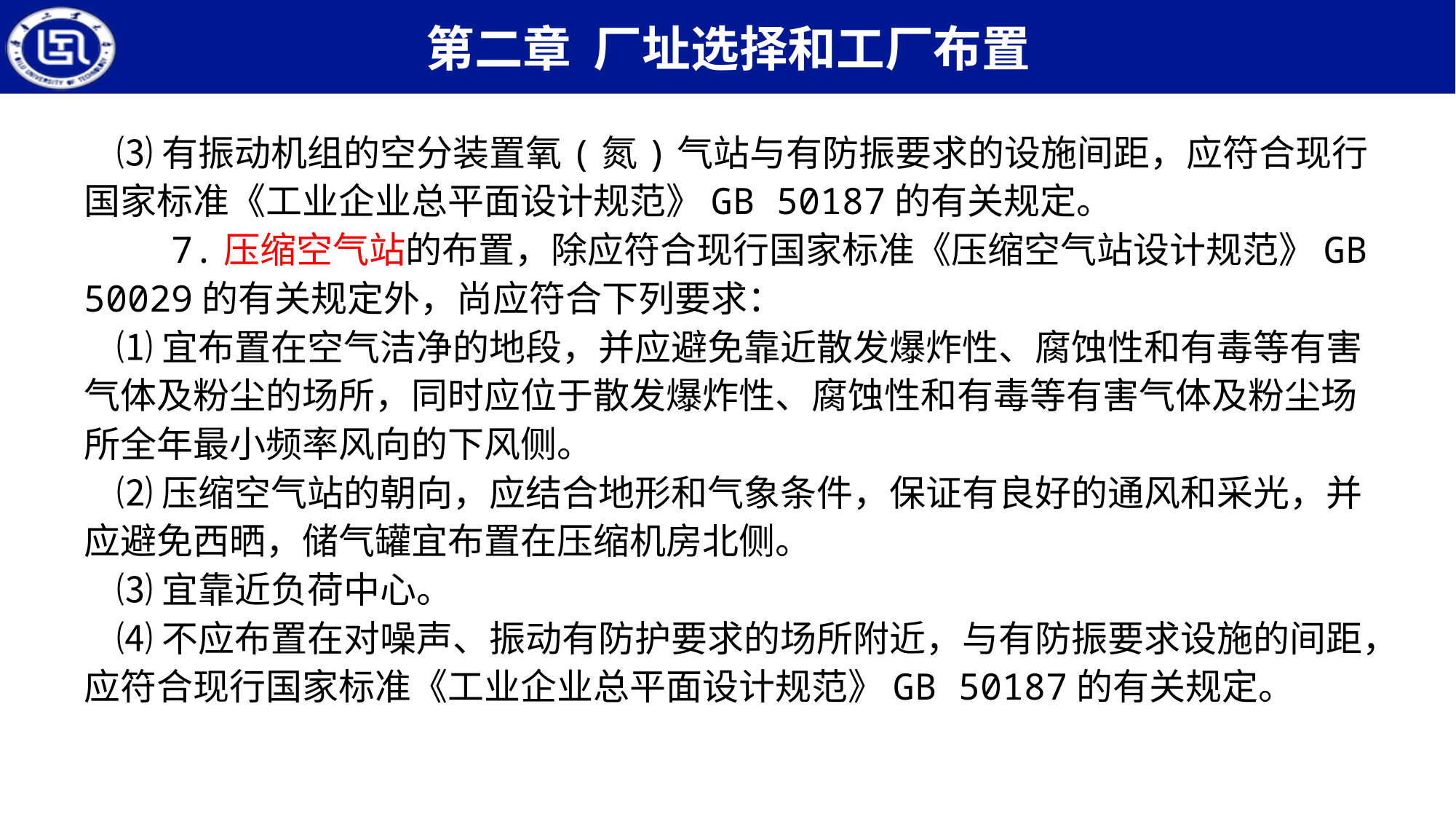

⑶有振动机组的空分装置氧(氮)气站与有防振要求的设施间距，应符合现行国家标准《工业企业总平面设计规范》GB 50187的有关规定。
    7.压缩空气站的布置，除应符合现行国家标准《压缩空气站设计规范》GB 50029的有关规定外，尚应符合下列要求：
    ⑴宜布置在空气洁净的地段，并应避免靠近散发爆炸性、腐蚀性和有毒等有害气体及粉尘的场所，同时应位于散发爆炸性、腐蚀性和有毒等有害气体及粉尘场所全年最小频率风向的下风侧。
    ⑵压缩空气站的朝向，应结合地形和气象条件，保证有良好的通风和采光，并应避免西晒，储气罐宜布置在压缩机房北侧。
    ⑶宜靠近负荷中心。
    ⑷不应布置在对噪声、振动有防护要求的场所附近，与有防振要求设施的间距，应符合现行国家标准《工业企业总平面设计规范》GB 50187的有关规定。